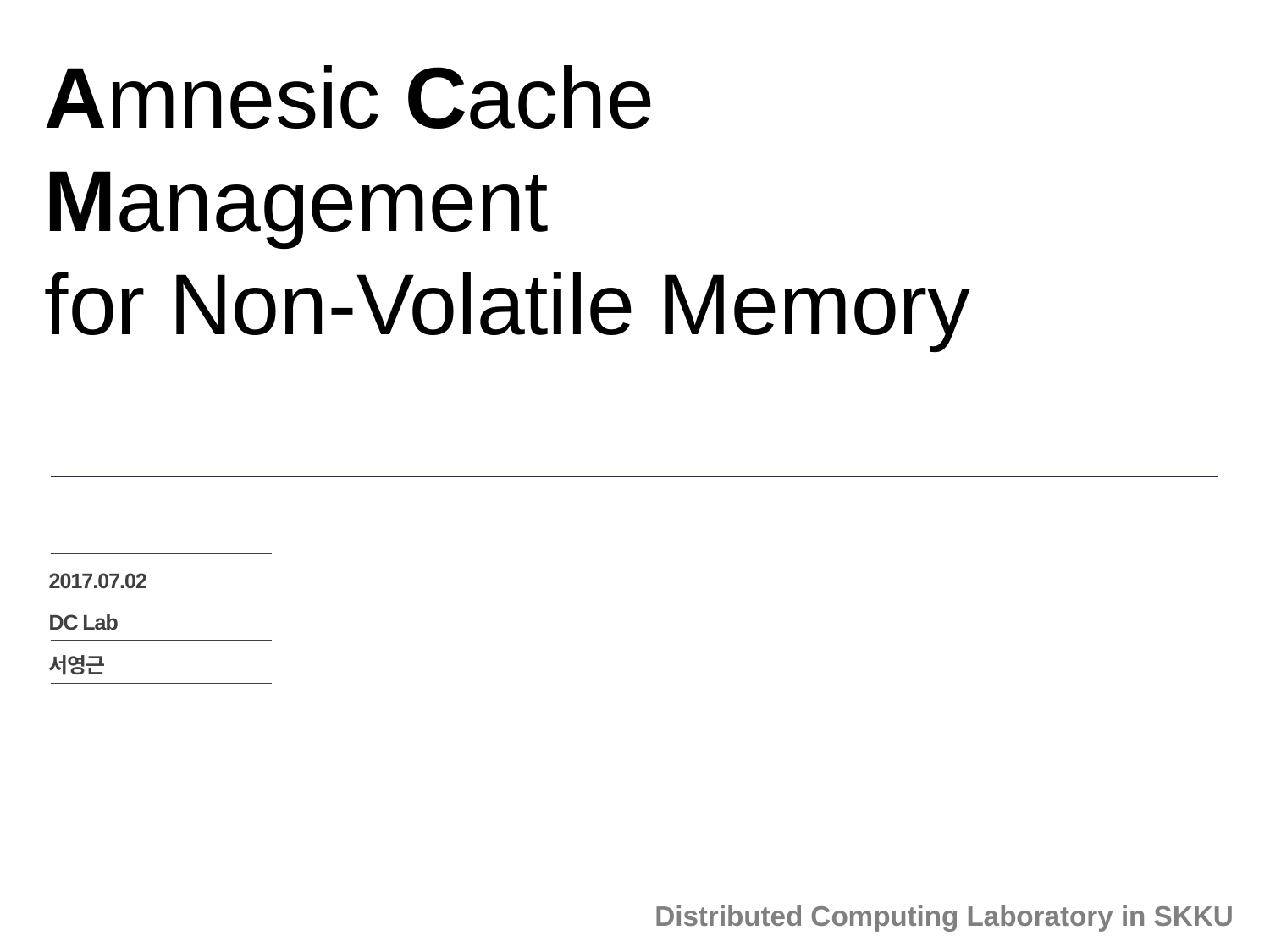

# Amnesic Cache Management for Non-Volatile Memory
2017.07.02
DC Lab
서영근
Distributed Computing Laboratory in SKKU